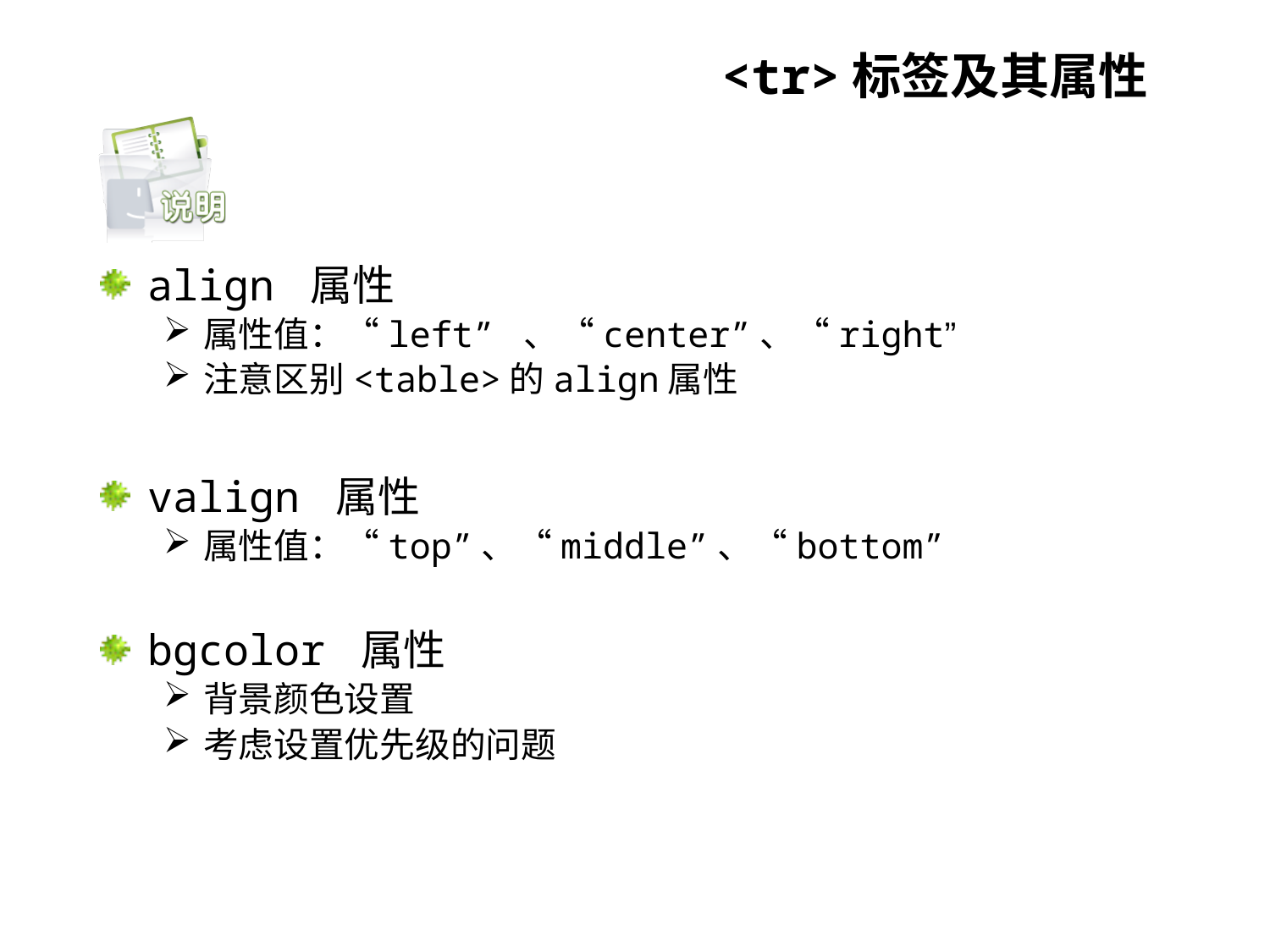

# <tr>标签及其属性
align 属性
属性值：“left” 、“center”、“right”
注意区别<table>的align属性

valign 属性
属性值：“top”、“middle”、“bottom”

bgcolor 属性
背景颜色设置
考虑设置优先级的问题